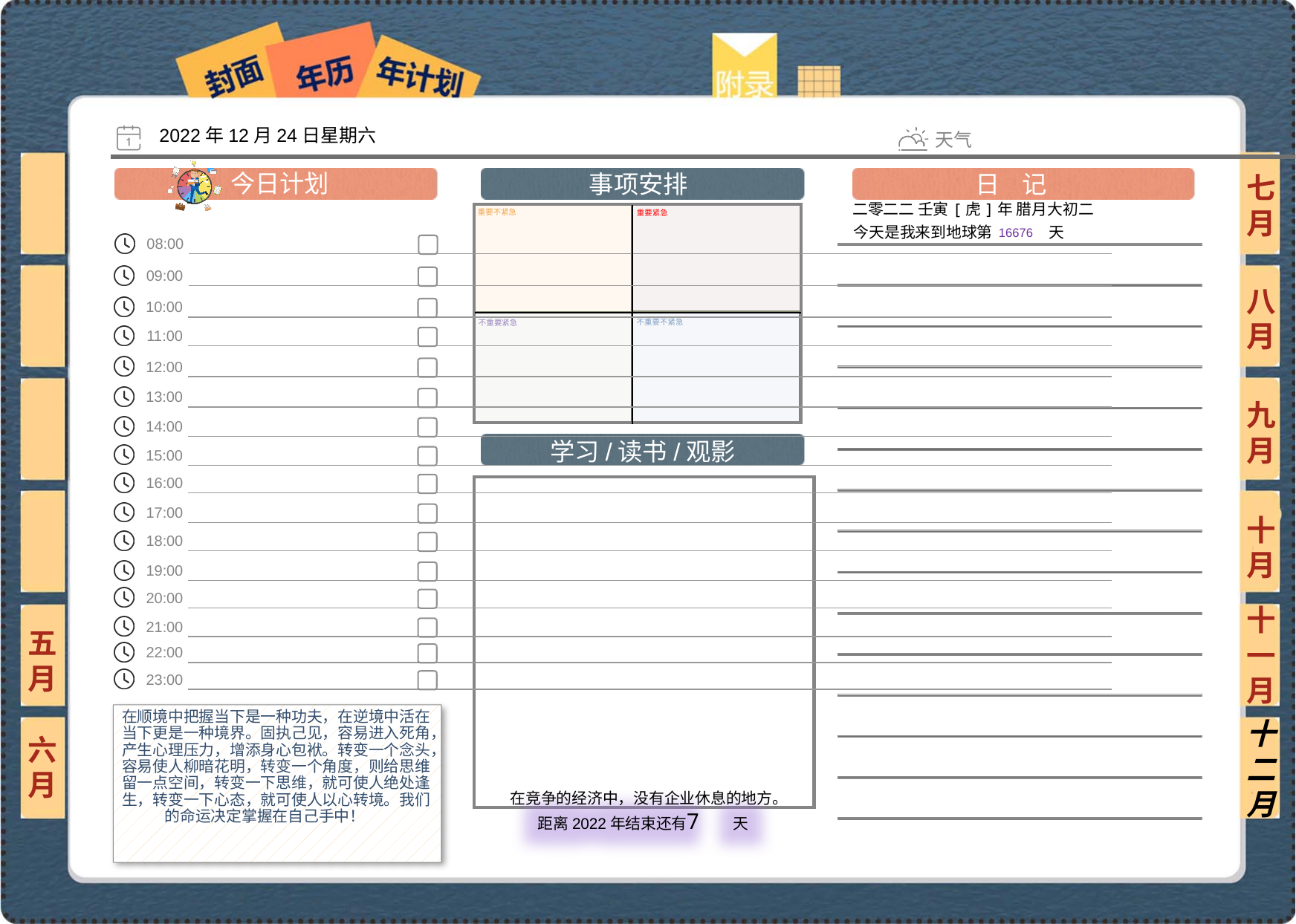

2022年12月24日星期六
七月
二零二二 壬寅[虎]年 腊月大初二
16676
八月
九月
十月
十一月
五月
在顺境中把握当下是一种功夫，在逆境中活在当下更是一种境界。固执己见，容易进入死角，产生心理压力，增添身心包袱。转变一个念头，容易使人柳暗花明，转变一个角度，则给思维留一点空间，转变一下思维，就可使人绝处逢生，转变一下心态，就可使人以心转境。我们的命运决定掌握在自己手中！

六月
十二月
7
 在竞争的经济中，没有企业休息的地方。